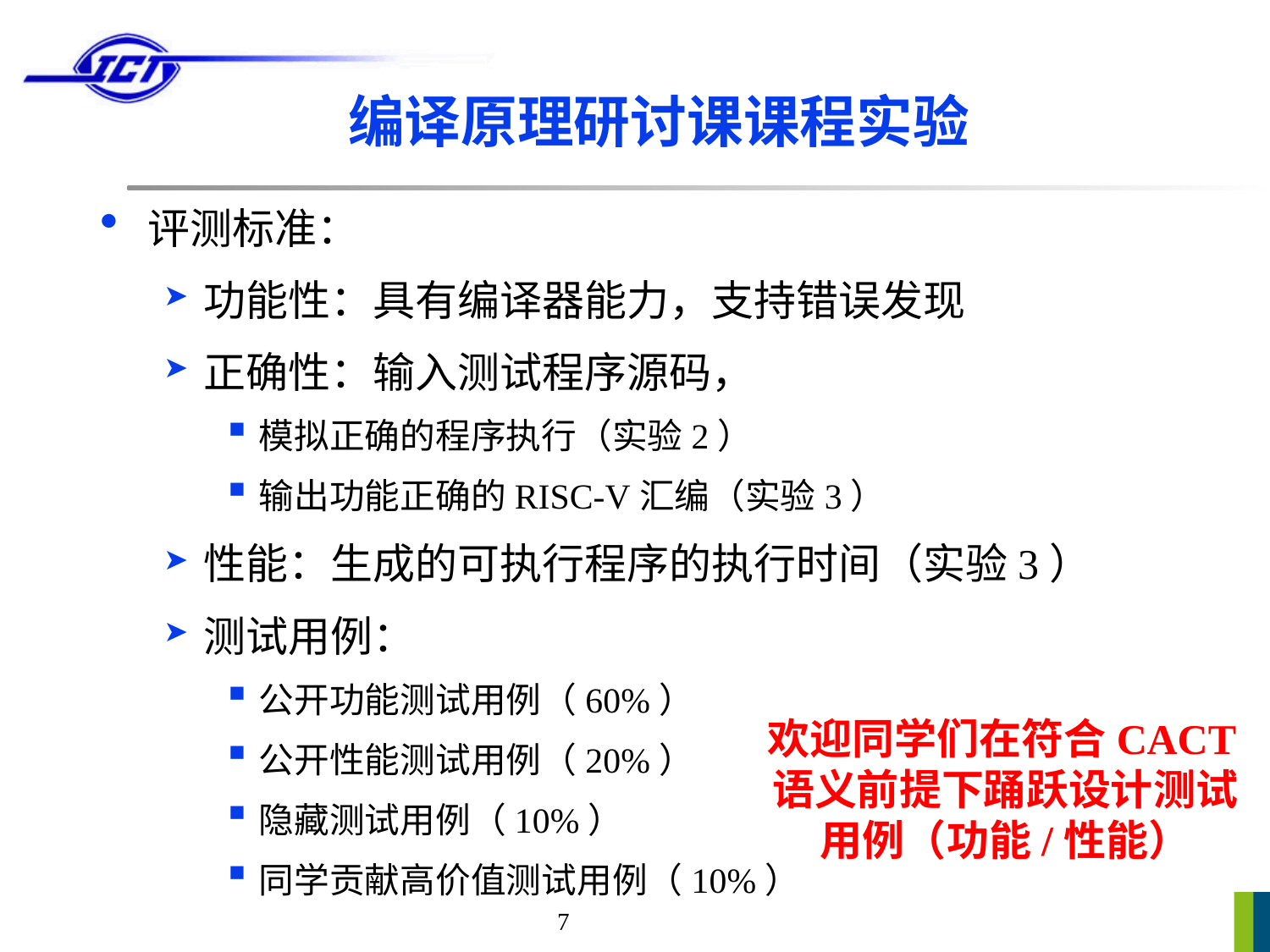

# 编译原理研讨课课程实验
评测标准：
功能性：具有编译器能力，支持错误发现
正确性：输入测试程序源码，
模拟正确的程序执行（实验2）
输出功能正确的RISC-V汇编（实验3）
性能：生成的可执行程序的执行时间（实验3）
测试用例：
公开功能测试用例（60%）
公开性能测试用例（20%）
隐藏测试用例（10%）
同学贡献高价值测试用例（10%）

欢迎同学们在符合CACT语义前提下踊跃设计测试用例（功能/性能）